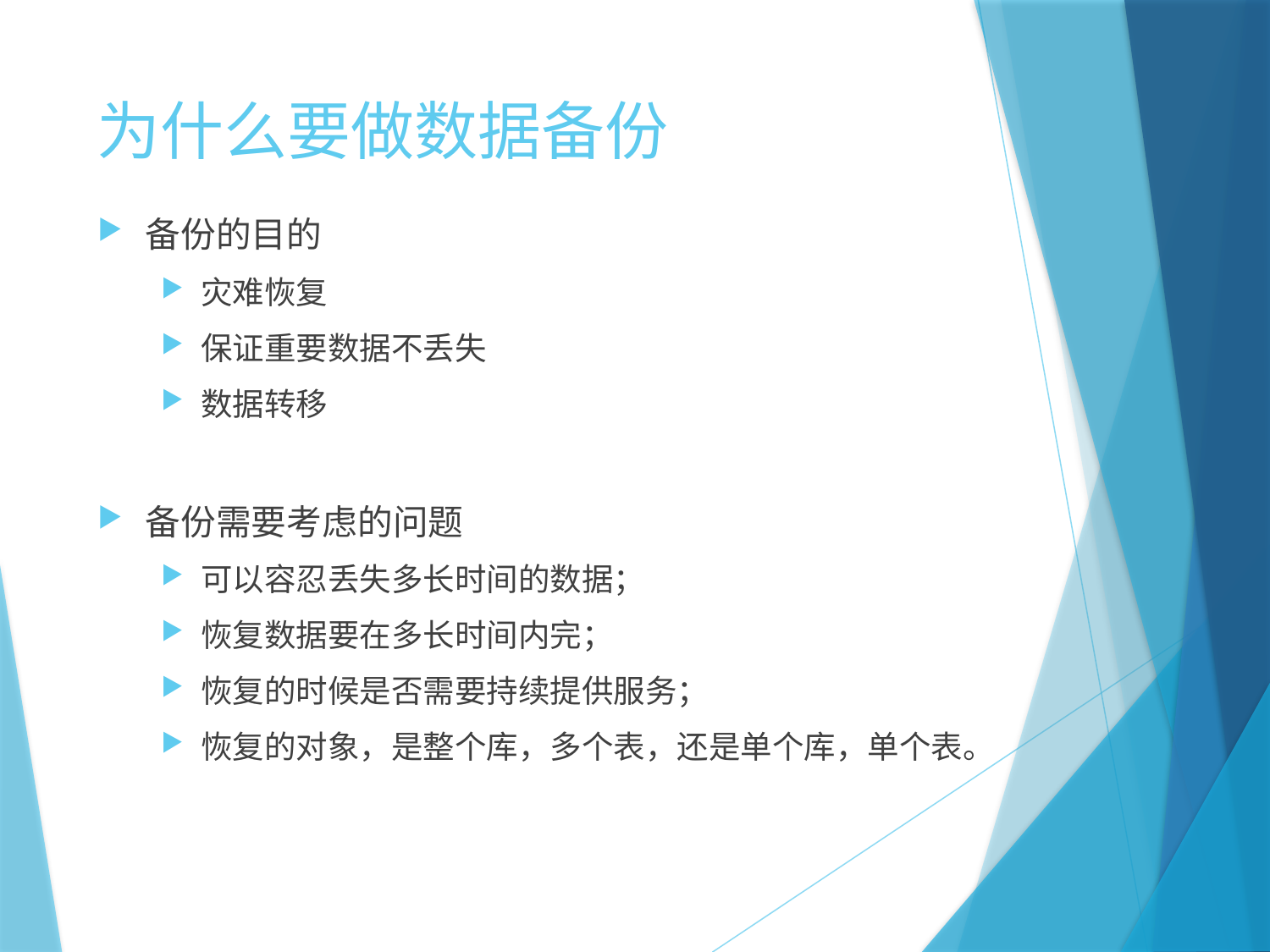

# 为什么要做数据备份
备份的目的
灾难恢复
保证重要数据不丢失
数据转移

备份需要考虑的问题
可以容忍丢失多长时间的数据；
恢复数据要在多长时间内完；
恢复的时候是否需要持续提供服务；
恢复的对象，是整个库，多个表，还是单个库，单个表。